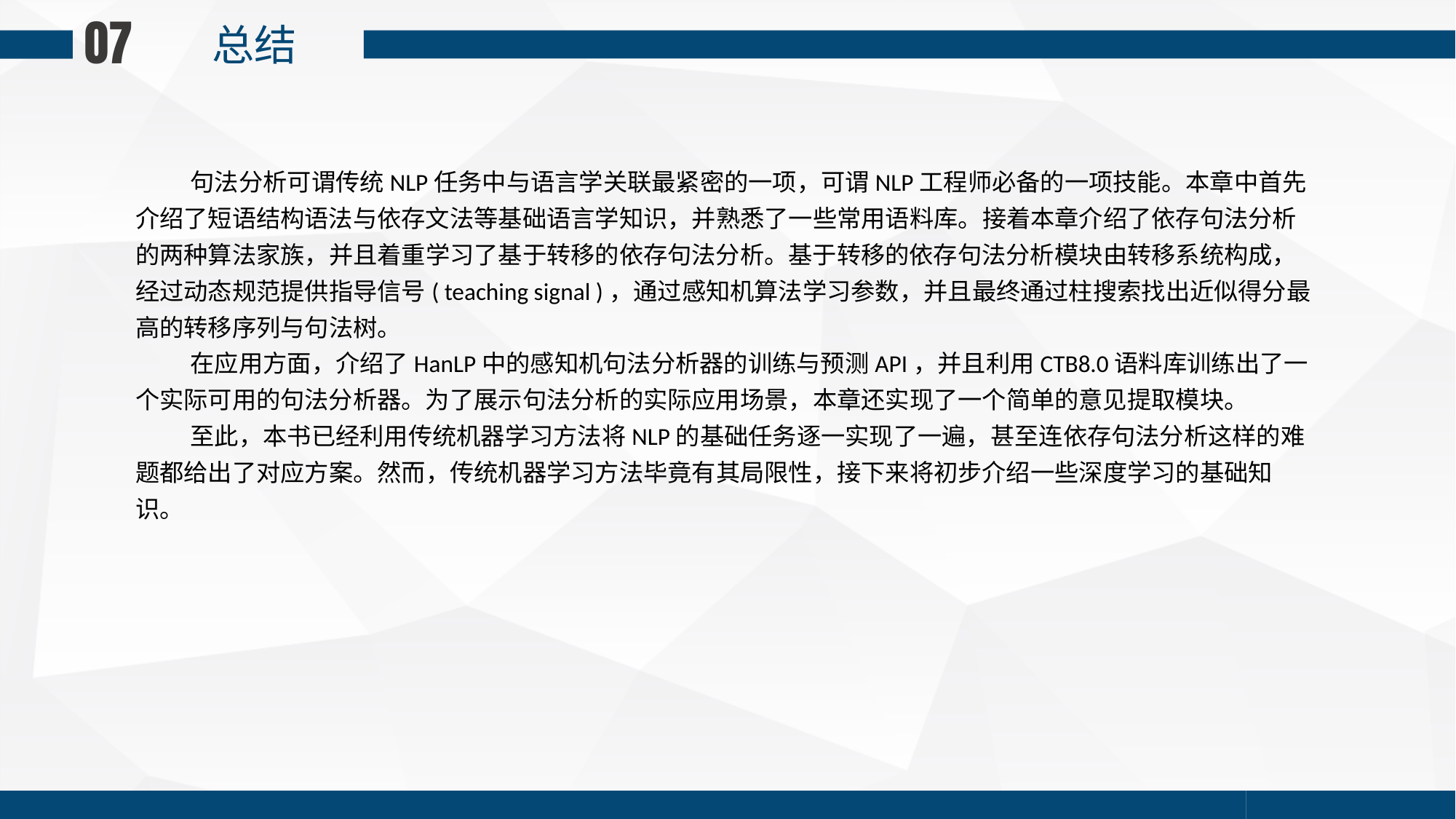

07
 总结

         句法分析可谓传统NLP任务中与语言学关联最紧密的一项，可谓NLP工程师必备的一项技能。本章中首先介绍了短语结构语法与依存文法等基础语言学知识，并熟悉了一些常用语料库。接着本章介绍了依存句法分析的两种算法家族，并且着重学习了基于转移的依存句法分析。基于转移的依存句法分析模块由转移系统构成，经过动态规范提供指导信号( teaching signal )，通过感知机算法学习参数，并且最终通过柱搜索找出近似得分最高的转移序列与句法树。
         在应用方面，介绍了HanLP中的感知机句法分析器的训练与预测API，并且利用CTB8.0语料库训练出了一个实际可用的句法分析器。为了展示句法分析的实际应用场景，本章还实现了一个简单的意见提取模块。
         至此，本书已经利用传统机器学习方法将NLP的基础任务逐一实现了一遍，甚至连依存句法分析这样的难题都给出了对应方案。然而，传统机器学习方法毕竟有其局限性，接下来将初步介绍一些深度学习的基础知识。